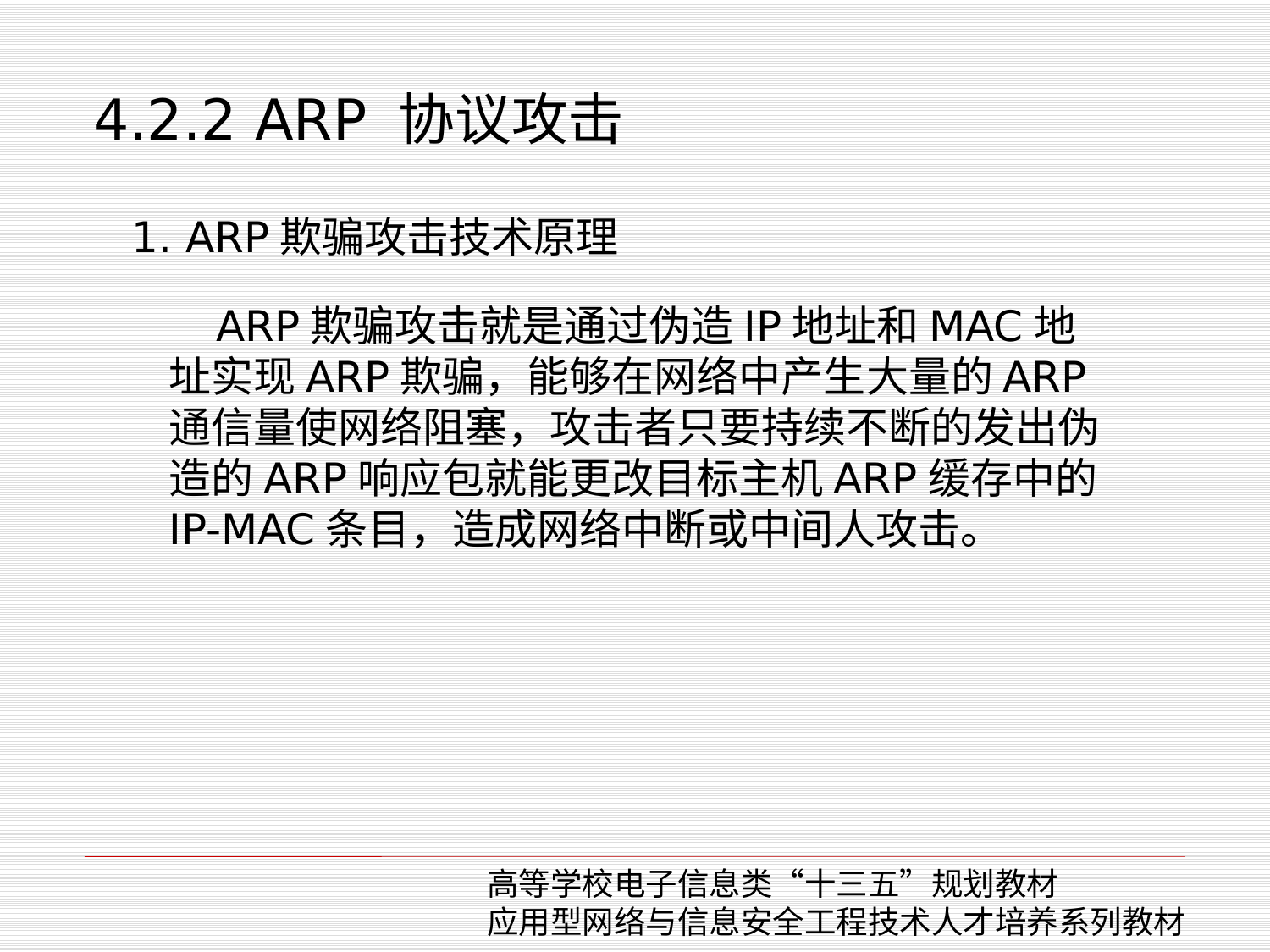

4.2.2 ARP 协议攻击
1. ARP欺骗攻击技术原理

        ARP欺骗攻击就是通过伪造IP地址和MAC地址实现ARP欺骗，能够在网络中产生大量的ARP通信量使网络阻塞，攻击者只要持续不断的发出伪造的ARP响应包就能更改目标主机ARP缓存中的IP-MAC条目，造成网络中断或中间人攻击。
高等学校电子信息类“十三五”规划教材
应用型网络与信息安全工程技术人才培养系列教材